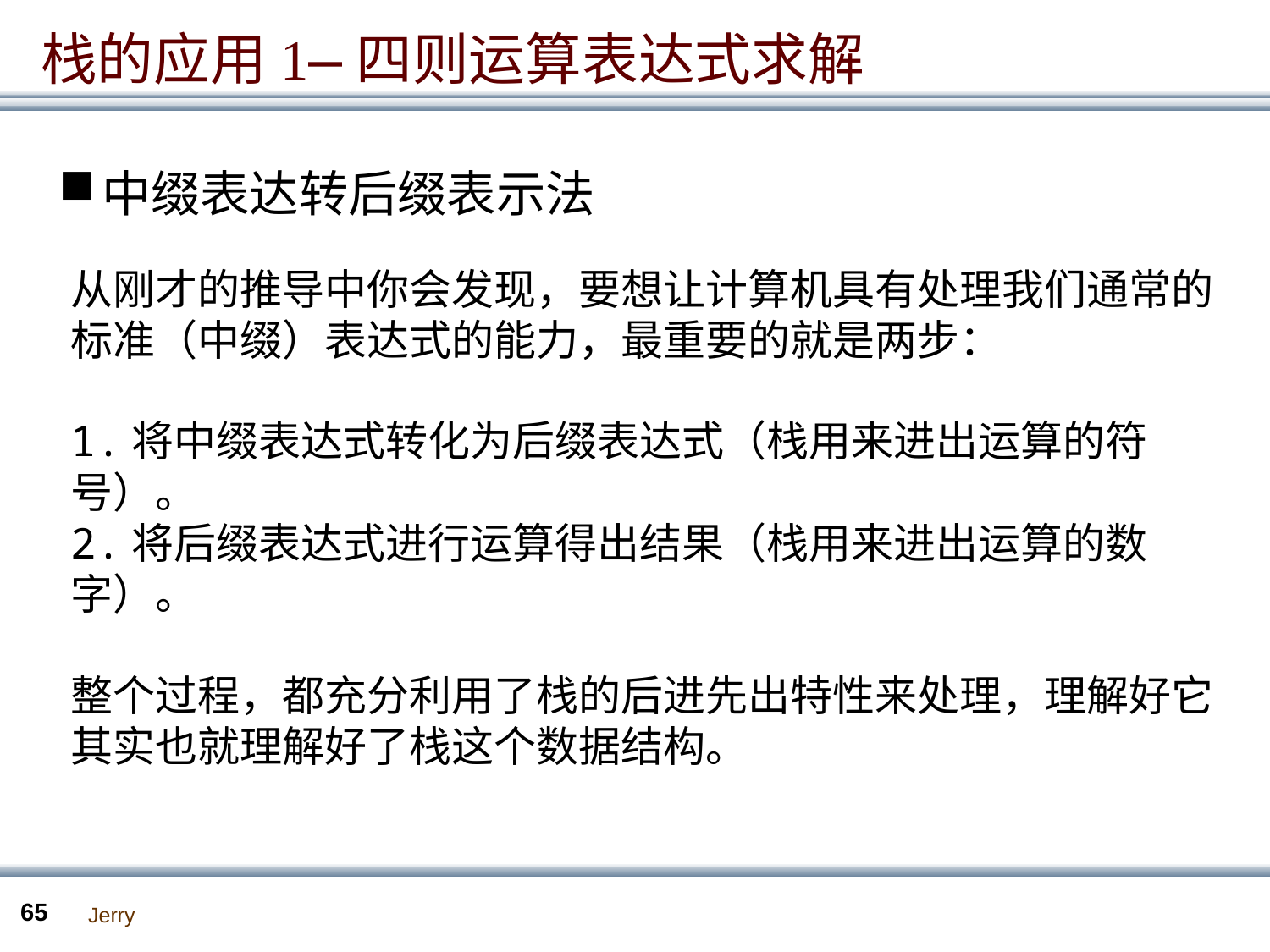

栈的应用1—四则运算表达式求解
中缀表达转后缀表示法
从刚才的推导中你会发现，要想让计算机具有处理我们通常的标准（中缀）表达式的能力，最重要的就是两步：

1.将中缀表达式转化为后缀表达式（栈用来进出运算的符号）。
2.将后缀表达式进行运算得出结果（栈用来进出运算的数字）。

整个过程，都充分利用了栈的后进先出特性来处理，理解好它其实也就理解好了栈这个数据结构。